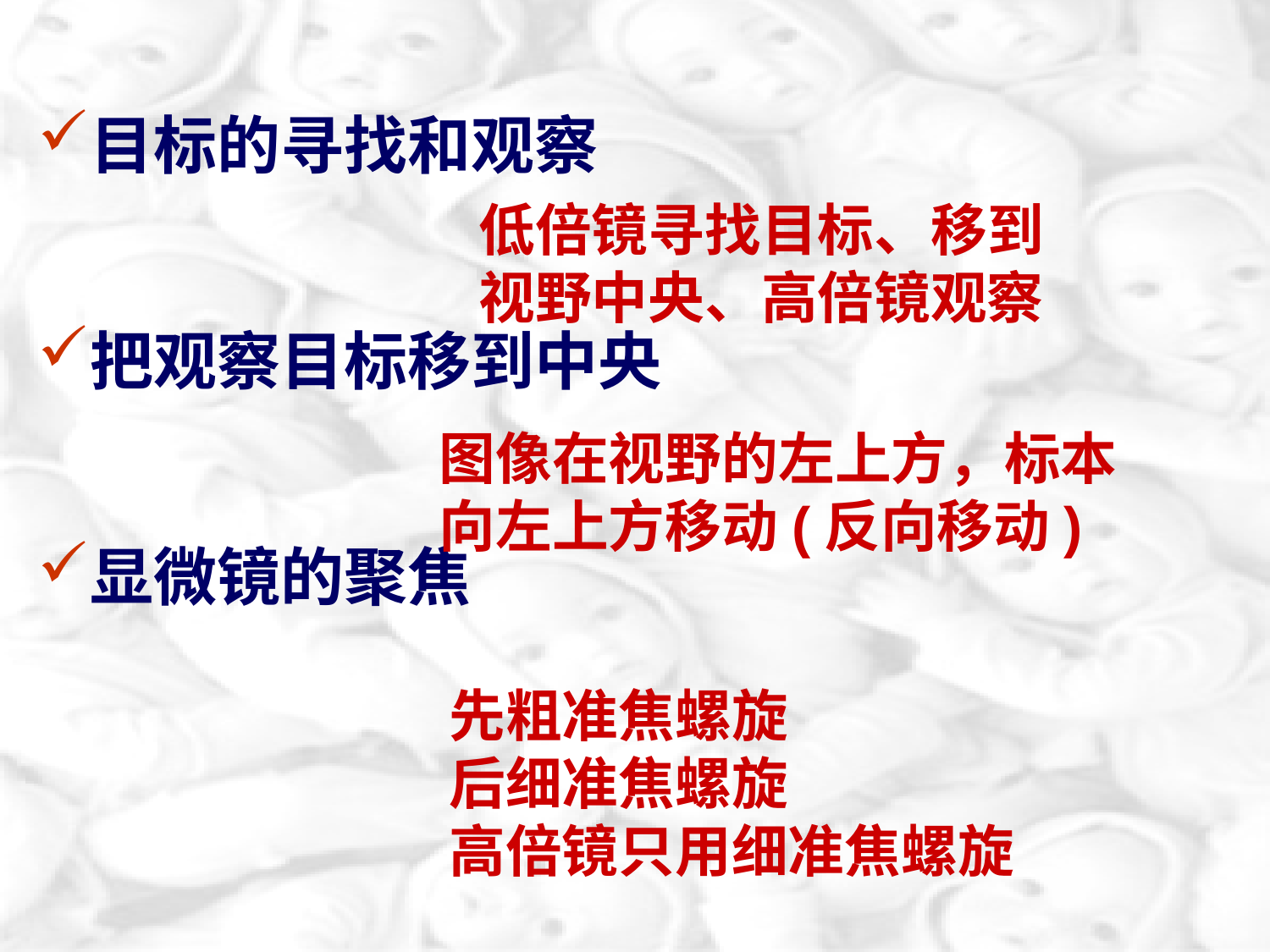

目标的寻找和观察

把观察目标移到中央

显微镜的聚焦
低倍镜寻找目标、移到视野中央、高倍镜观察
图像在视野的左上方，标本向左上方移动(反向移动)
先粗准焦螺旋
后细准焦螺旋
高倍镜只用细准焦螺旋